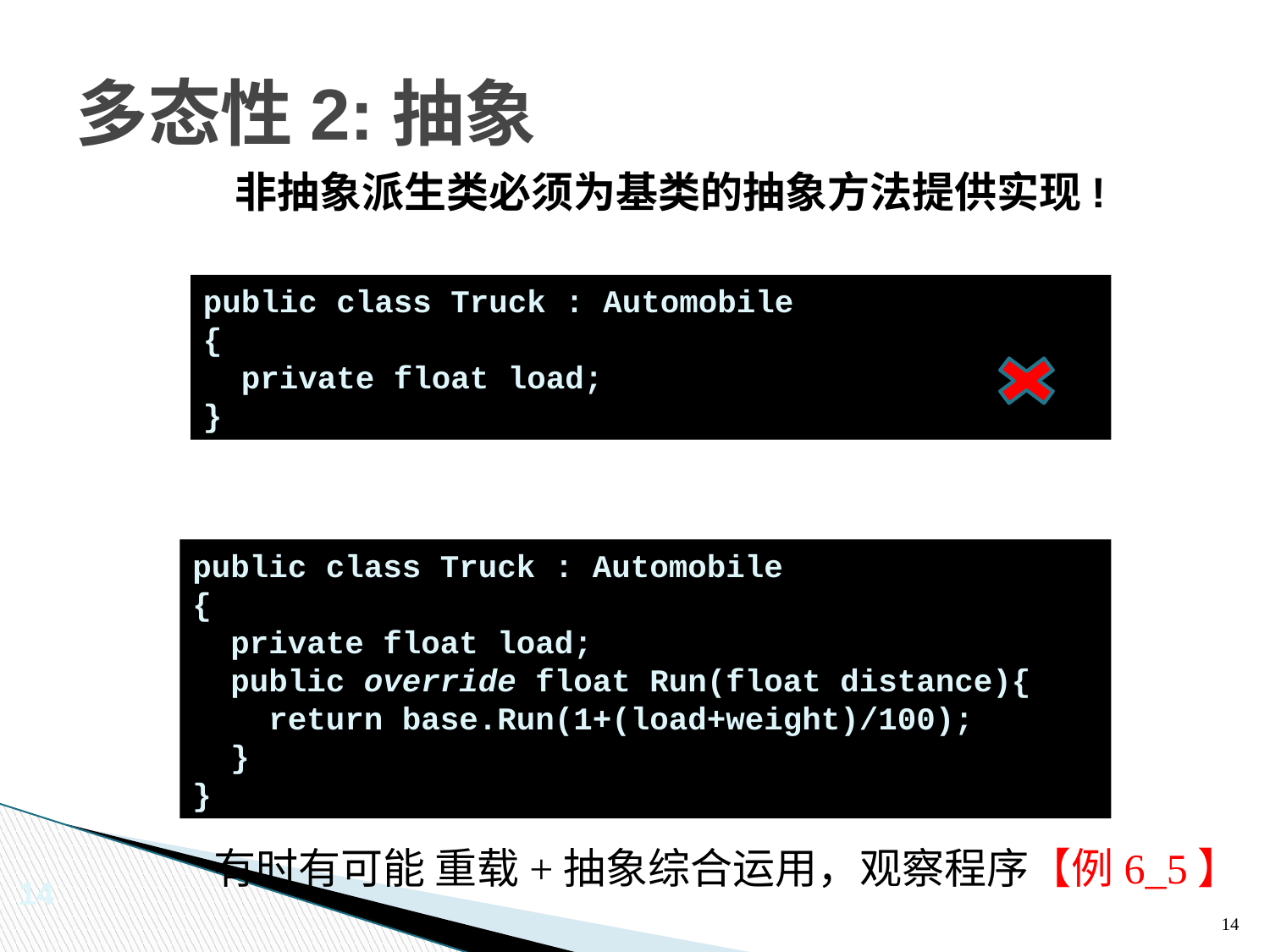

# 多态性2:抽象
非抽象派生类必须为基类的抽象方法提供实现!

public class Truck : Automobile
{
  private float load;
}

public class Truck : Automobile
{
  private float load;
  public override float Run(float distance){
    return base.Run(1+(load+weight)/100);
  }
}
有时有可能 重载+抽象综合运用，观察程序【例6_5】
14